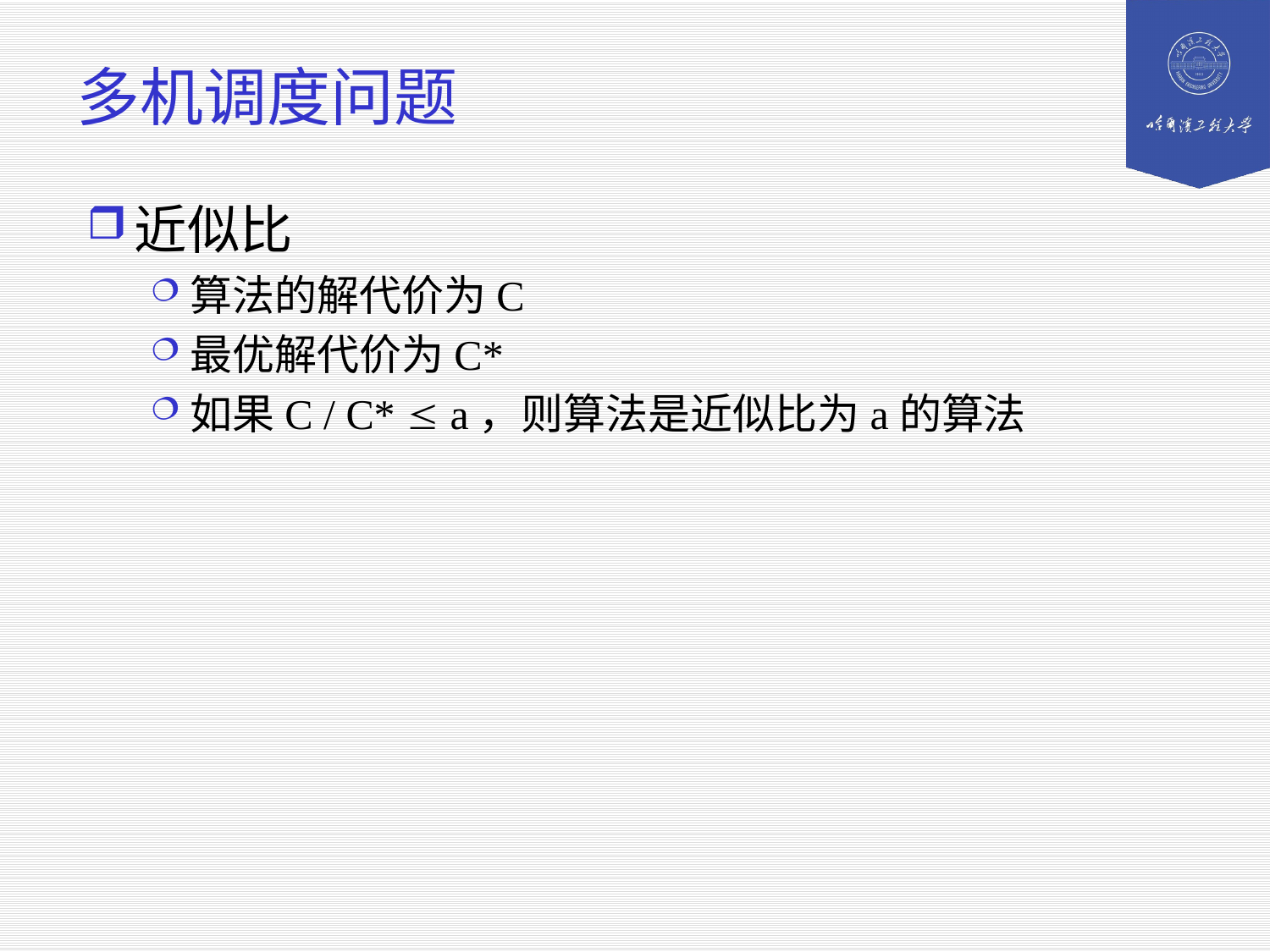

# 多机调度问题
近似比
算法的解代价为C
最优解代价为C*
如果C / C* ≤ a，则算法是近似比为a的算法